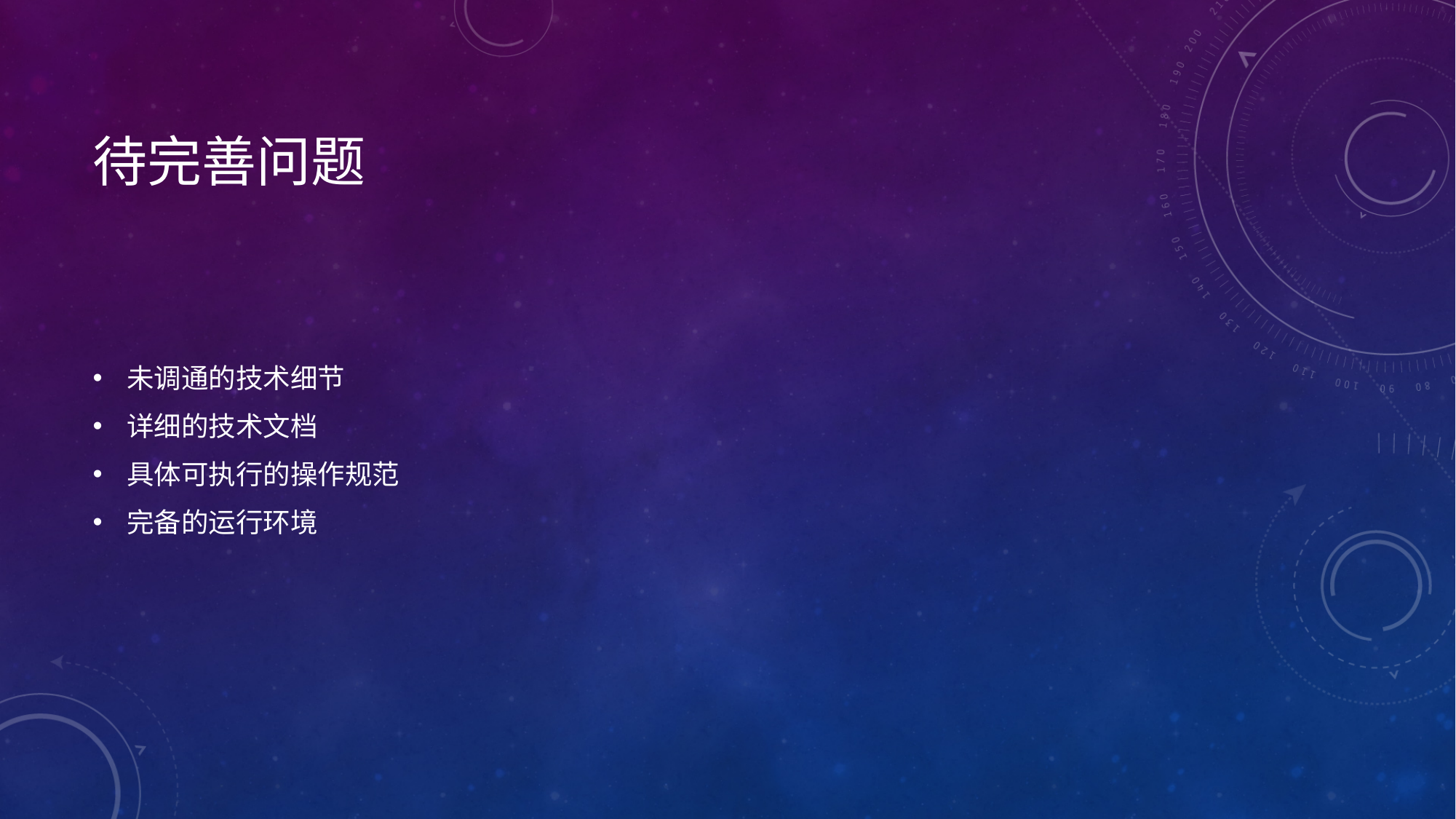

# 待完善问题
未调通的技术细节
详细的技术文档
具体可执行的操作规范
完备的运行环境